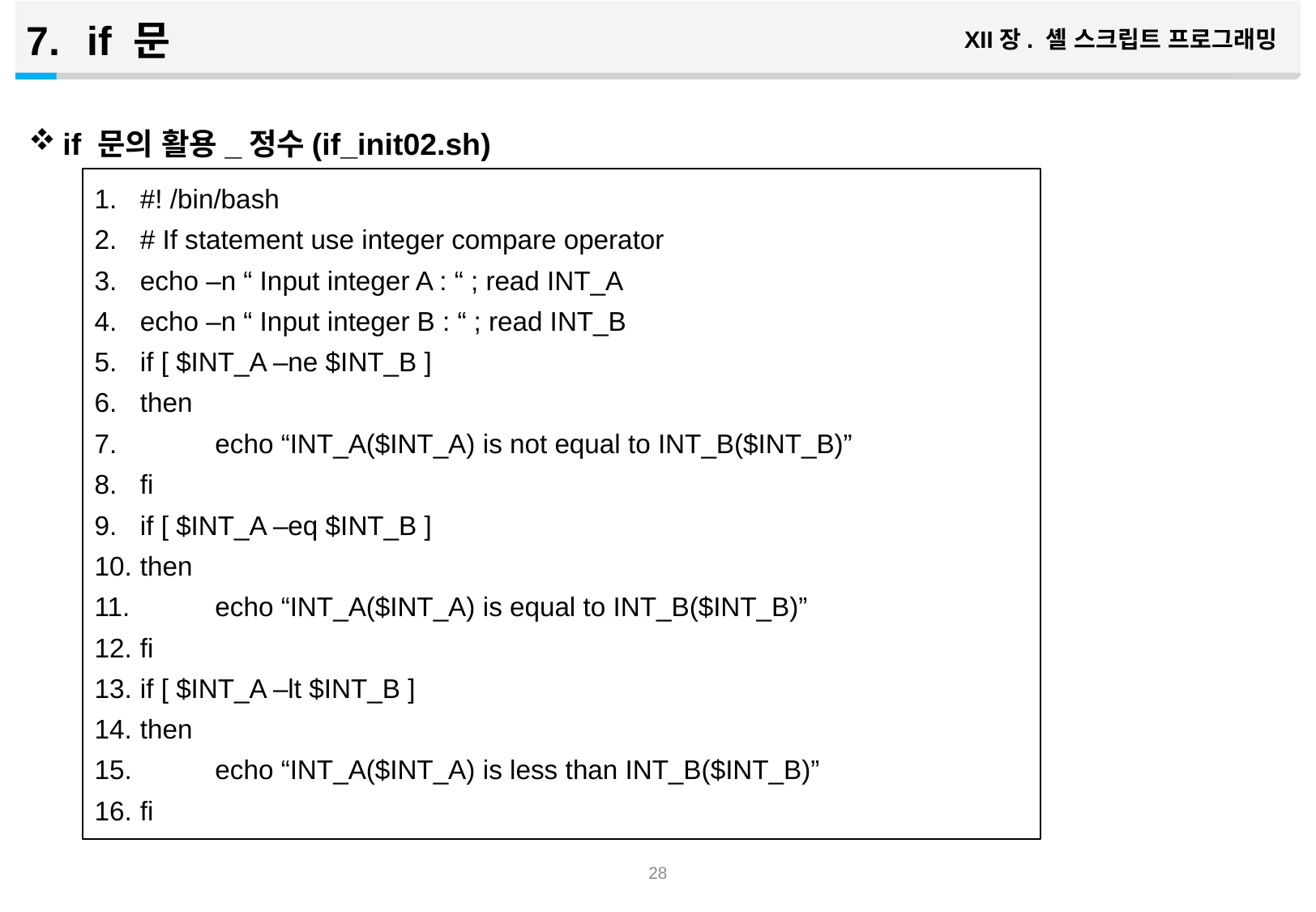

if 문
XII장. 셸 스크립트 프로그래밍
if 문의 활용_정수(if_init02.sh)

#! /bin/bash
# If statement use integer compare operator
echo –n “ Input integer A : “ ; read INT_A
echo –n “ Input integer B : “ ; read INT_B
if [ $INT_A –ne $INT_B ]
then
          echo “INT_A($INT_A) is not equal to INT_B($INT_B)”
fi
if [ $INT_A –eq $INT_B ]
then
          echo “INT_A($INT_A) is equal to INT_B($INT_B)”
fi
if [ $INT_A –lt $INT_B ]
then
          echo “INT_A($INT_A) is less than INT_B($INT_B)”
fi
28